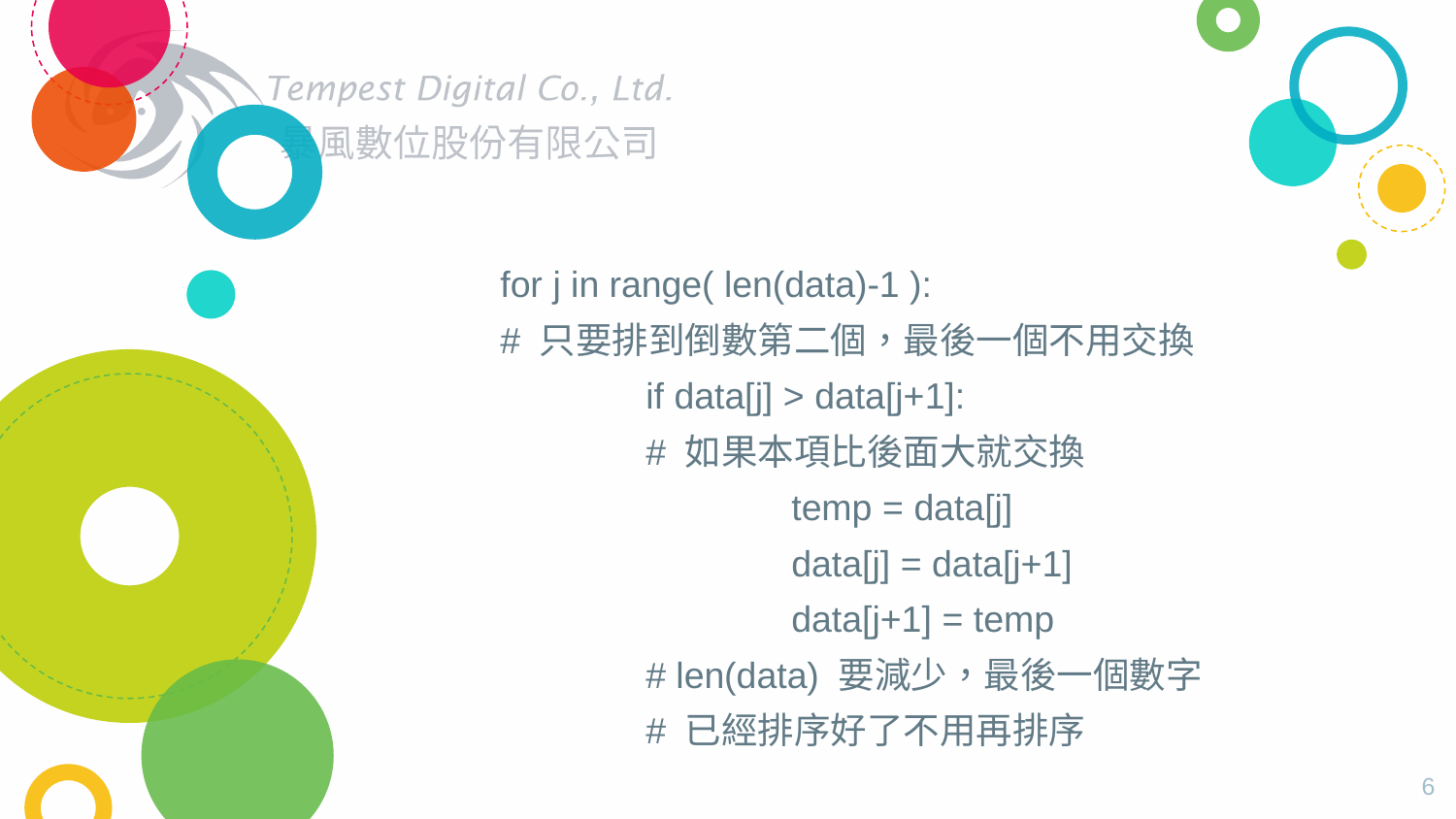

#
for j in range( len(data)-1 ):
# 只要排到倒數第二個，最後一個不用交換
	if data[j] > data[j+1]:
	# 如果本項比後面大就交換
		temp = data[j]
		data[j] = data[j+1]
		data[j+1] = temp
	# len(data) 要減少，最後一個數字
	# 已經排序好了不用再排序
6